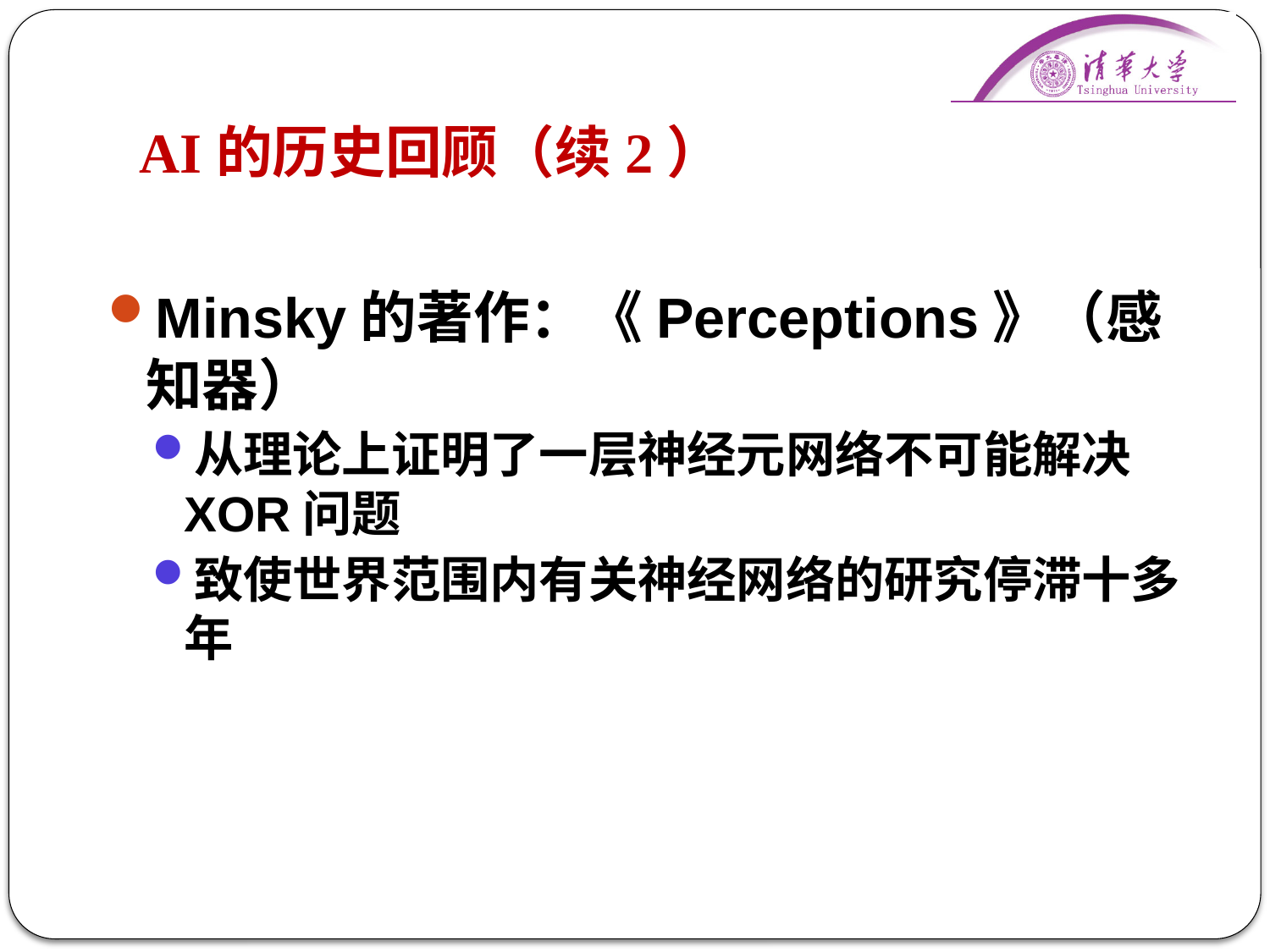

# AI的历史回顾（续2）
Minsky的著作：《Perceptions》（感知器）
从理论上证明了一层神经元网络不可能解决XOR问题
致使世界范围内有关神经网络的研究停滞十多年
17